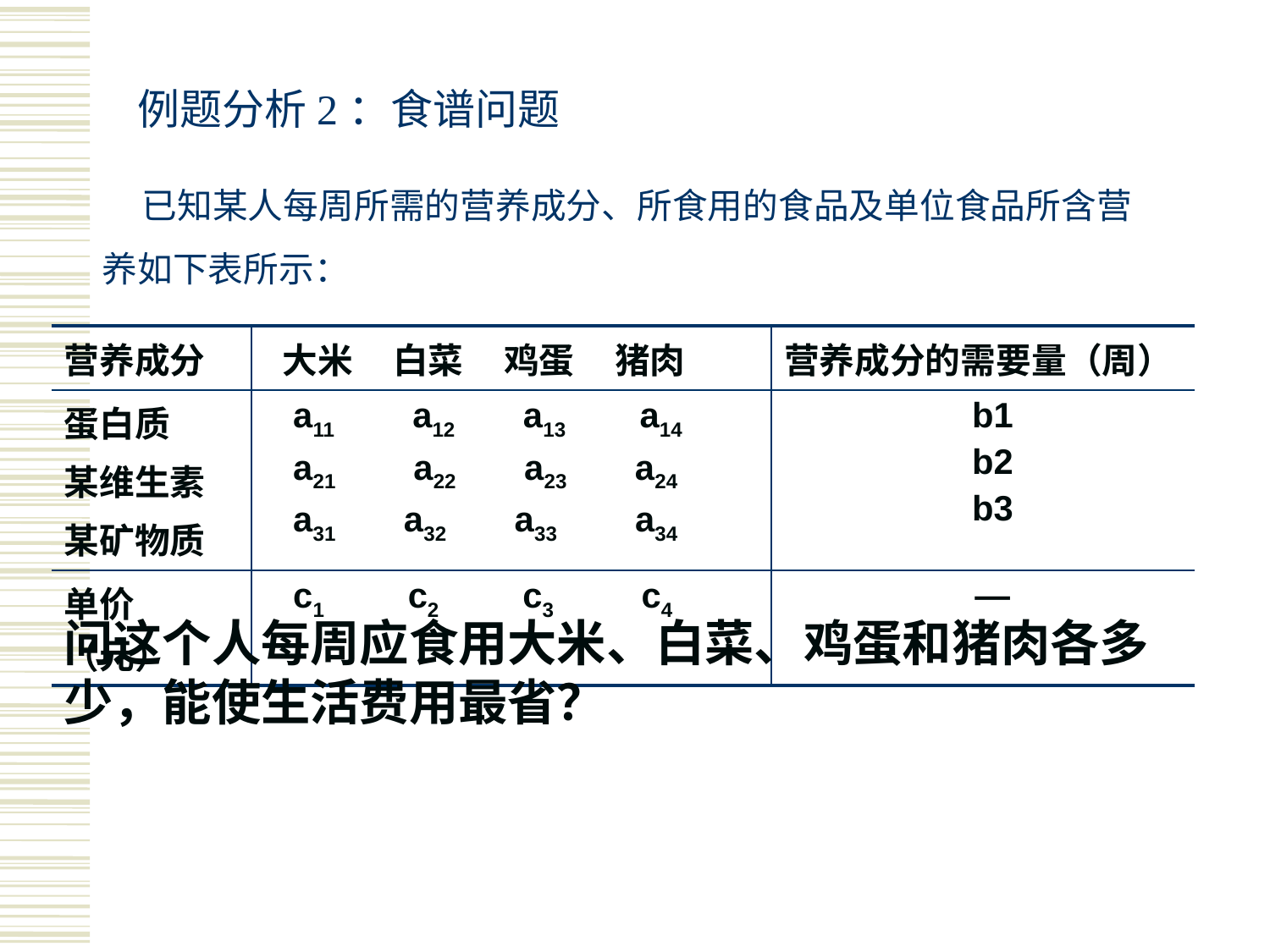

# 例题分析2：食谱问题
    已知某人每周所需的营养成分、所食用的食品及单位食品所含营养如下表所示：
| 营养成分 | 大米 白菜 鸡蛋 猪肉 | 营养成分的需要量（周） |
| --- | --- | --- |
| 蛋白质 某维生素 某矿物质 | a11 a12 a13 a14 a21 a22 a23 a24 a31 a32 a33 a34 | b1 b2 b3 |
| 单价（元） | c1 c2 c3 c4 | — |
问这个人每周应食用大米、白菜、鸡蛋和猪肉各多少，能使生活费用最省？